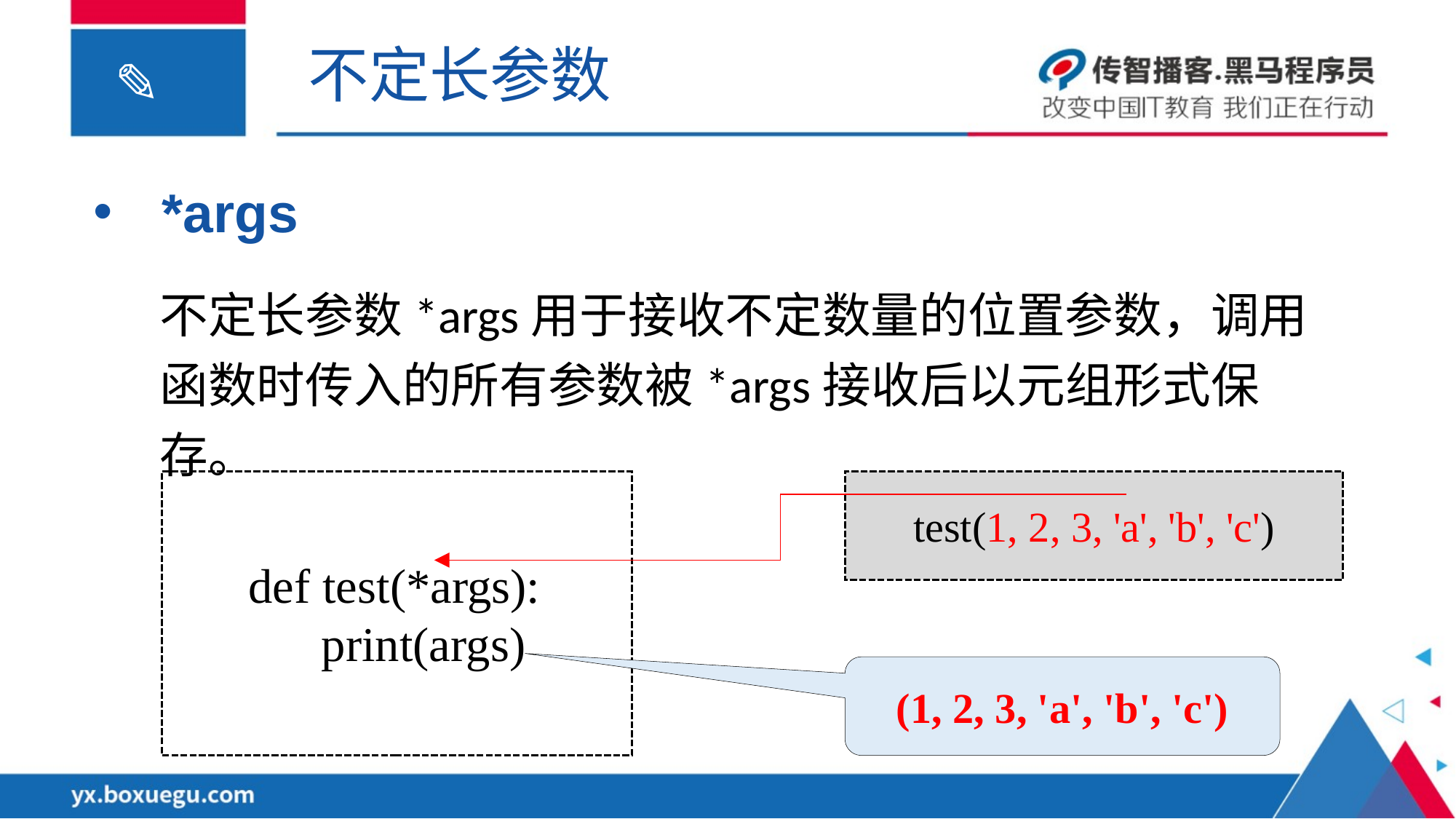

不定长参数
*args
不定长参数*args用于接收不定数量的位置参数，调用函数时传入的所有参数被*args接收后以元组形式保存。

test(1, 2, 3, 'a', 'b', 'c')

def test(*args):
      print(args)
(1, 2, 3, 'a', 'b', 'c')